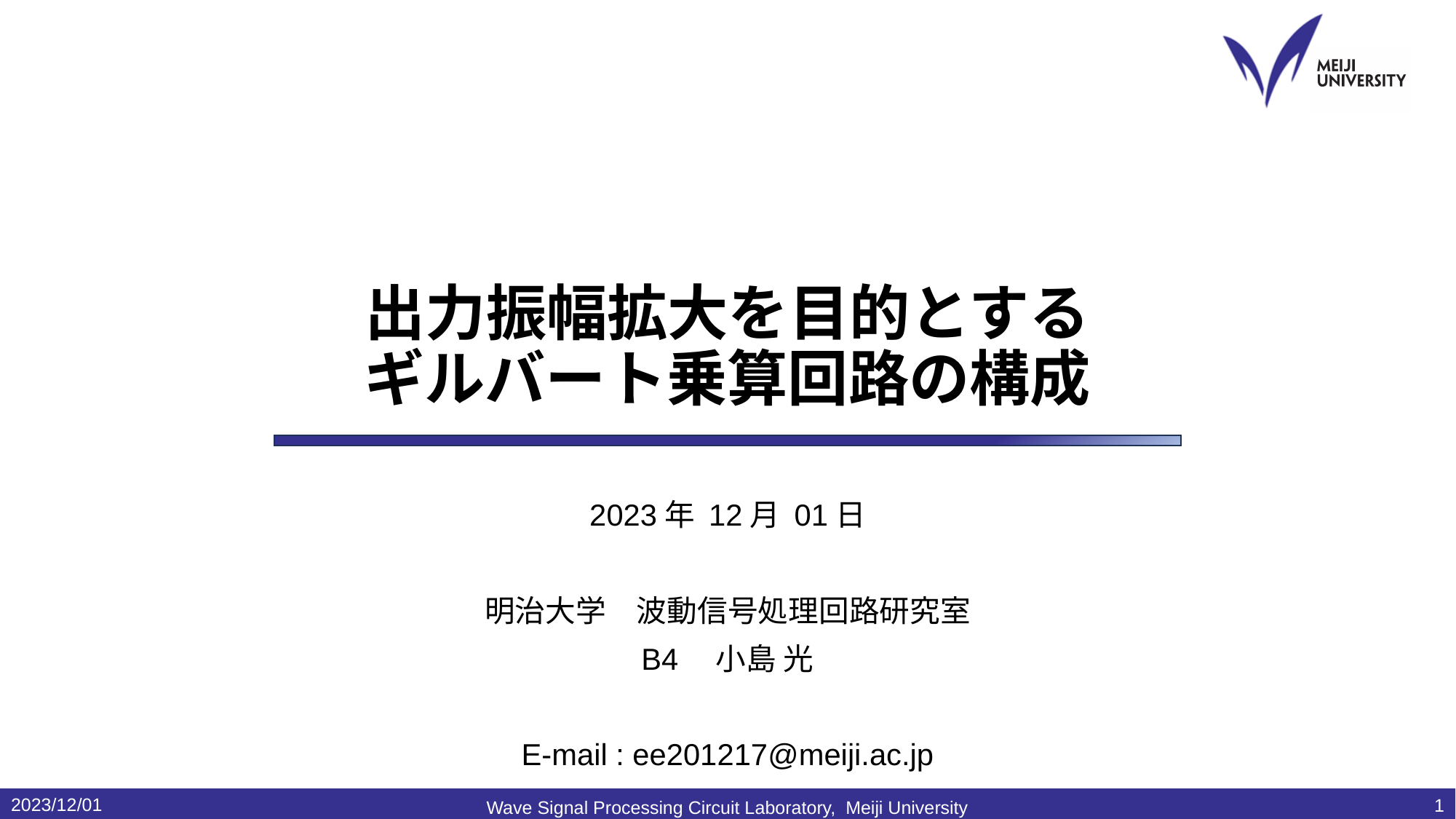

# 出力振幅拡大を目的とする ギルバート乗算回路の構成
2023年 12月 01日

明治大学　波動信号処理回路研究室
B4　小島 光

E-mail : ee201217@meiji.ac.jp
2023/12/01
1
Wave Signal Processing Circuit Laboratory,  Meiji University